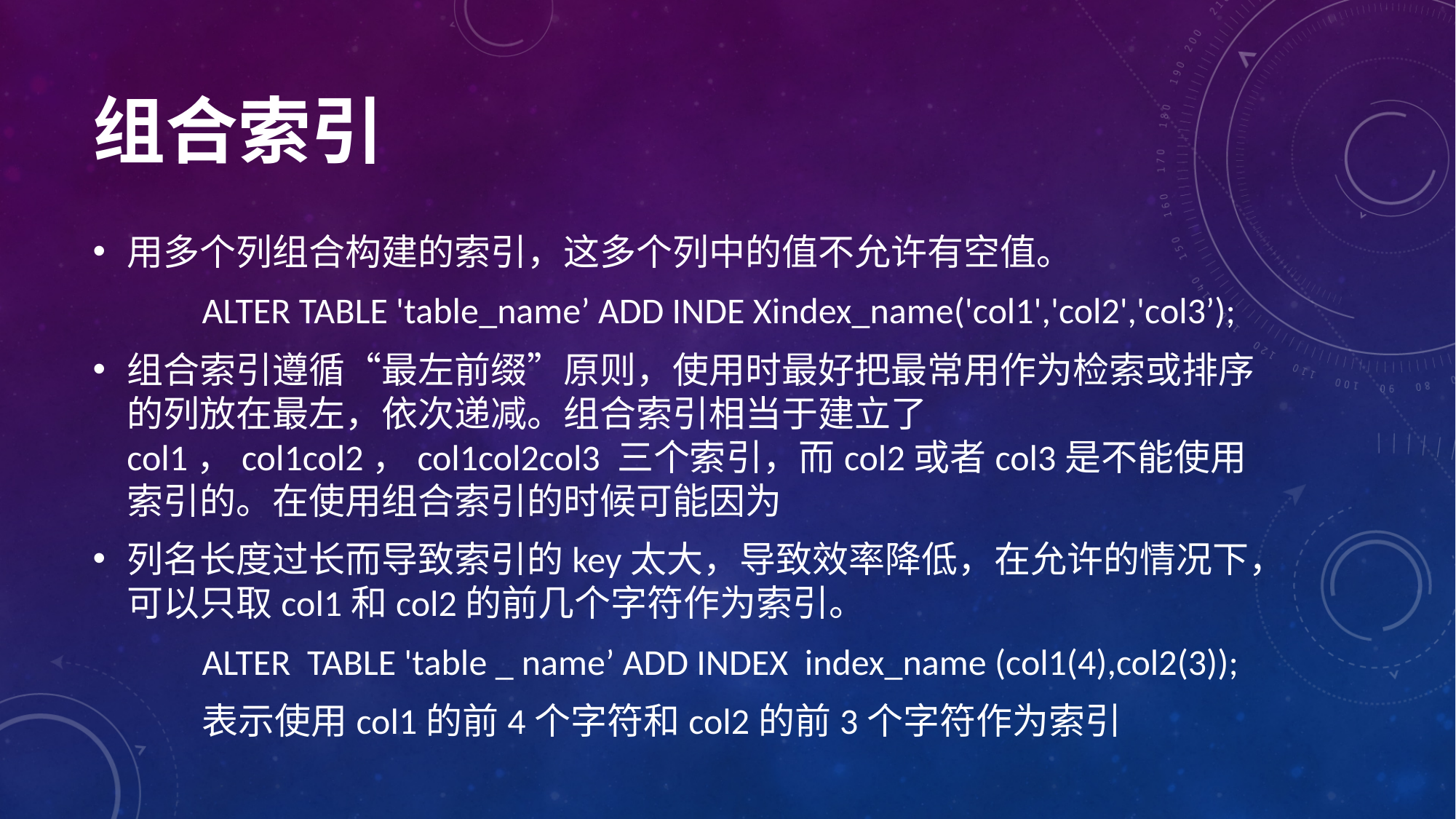

# 组合索引
用多个列组合构建的索引，这多个列中的值不允许有空值。
	ALTER TABLE 'table_name’ ADD INDE Xindex_name('col1','col2','col3’);
组合索引遵循“最左前缀”原则，使用时最好把最常用作为检索或排序的列放在最左，依次递减。组合索引相当于建立了col1，col1col2，col1col2col3 三个索引，而col2或者col3是不能使用索引的。在使用组合索引的时候可能因为
列名长度过长而导致索引的key太大，导致效率降低，在允许的情况下，可以只取col1和col2的前几个字符作为索引。
	ALTER  TABLE 'table _ name’ ADD INDEX  index_name (col1(4),col2(3));
     	表示使用col1的前4个字符和col2的前3个字符作为索引